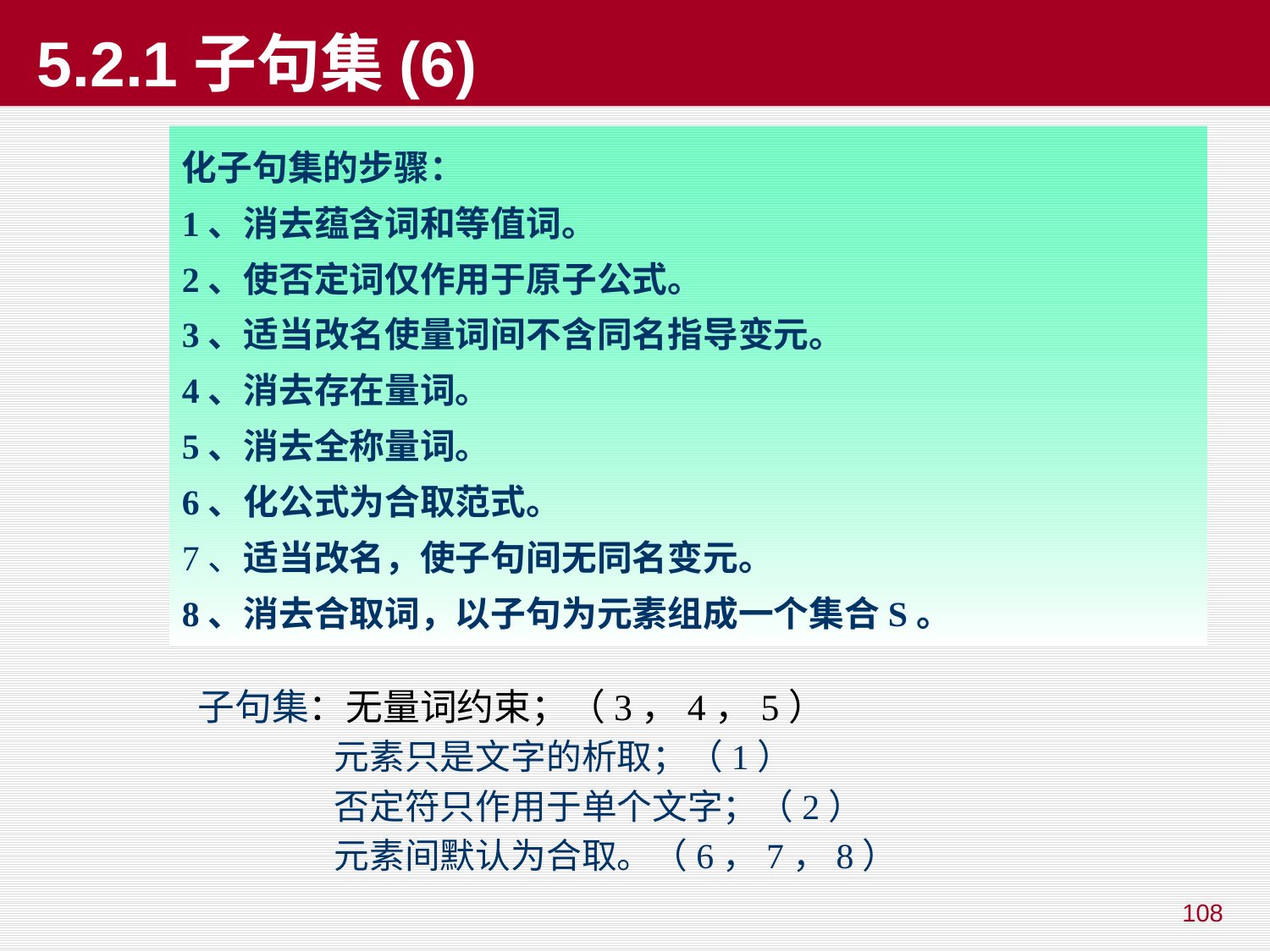

# 5.2.1子句集(6)
化子句集的步骤：
1、消去蕴含词和等值词。
2、使否定词仅作用于原子公式。
3、适当改名使量词间不含同名指导变元。
4、消去存在量词。
5、消去全称量词。
6、化公式为合取范式。
7、适当改名，使子句间无同名变元。
8、消去合取词，以子句为元素组成一个集合S。
 子句集：无量词约束；（3，4，5）
          元素只是文字的析取；（1）
          否定符只作用于单个文字；（2）
          元素间默认为合取。（6，7，8）
108